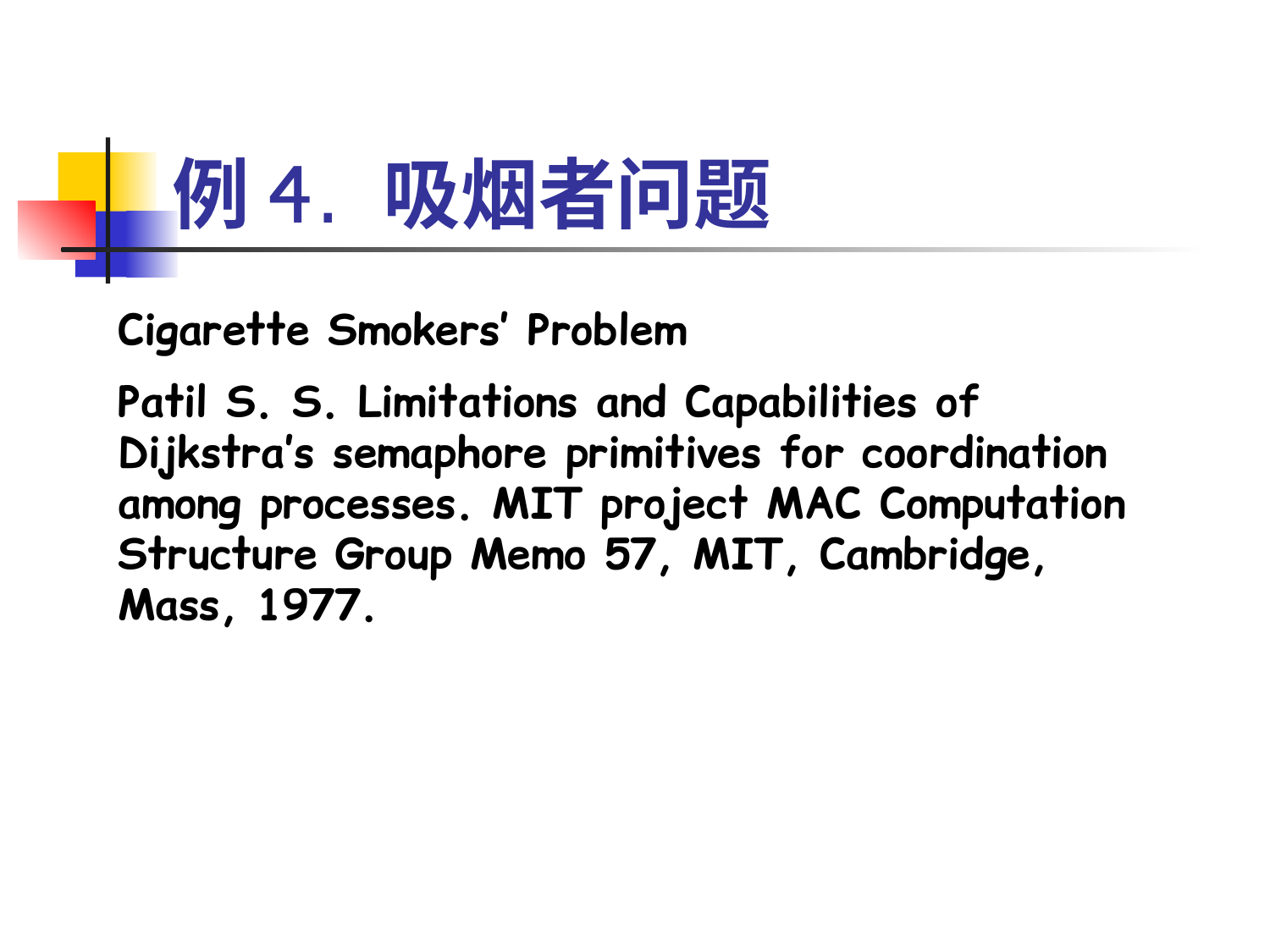

# 例4. 吸烟者问题
Cigarette Smokers’ Problem
Patil S. S. Limitations and Capabilities of Dijkstra’s semaphore primitives for coordination among processes. MIT project MAC Computation Structure Group Memo 57, MIT, Cambridge, Mass, 1977.